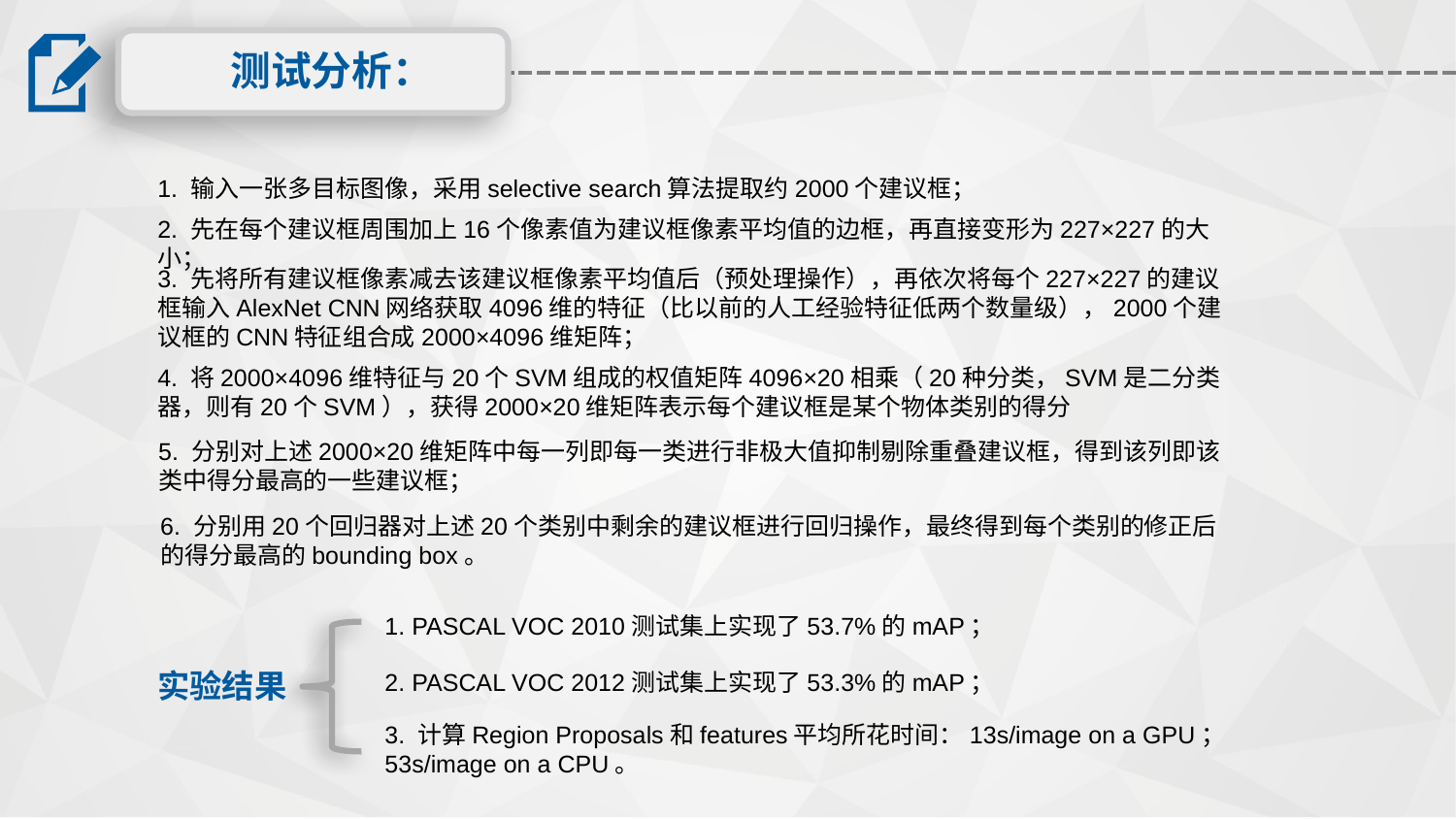

测试分析：
1. 输入一张多目标图像，采用selective search算法提取约2000个建议框；
2. 先在每个建议框周围加上16个像素值为建议框像素平均值的边框，再直接变形为227×227的大小；
3. 先将所有建议框像素减去该建议框像素平均值后（预处理操作），再依次将每个227×227的建议框输入AlexNet CNN网络获取4096维的特征（比以前的人工经验特征低两个数量级），2000个建议框的CNN特征组合成2000×4096维矩阵；
4. 将2000×4096维特征与20个SVM组成的权值矩阵4096×20相乘（20种分类，SVM是二分类器，则有20个SVM），获得2000×20维矩阵表示每个建议框是某个物体类别的得分
5. 分别对上述2000×20维矩阵中每一列即每一类进行非极大值抑制剔除重叠建议框，得到该列即该类中得分最高的一些建议框；
6. 分别用20个回归器对上述20个类别中剩余的建议框进行回归操作，最终得到每个类别的修正后的得分最高的bounding box。
1. PASCAL VOC 2010测试集上实现了53.7%的mAP；

实验结果
2. PASCAL VOC 2012测试集上实现了53.3%的mAP；
3. 计算Region Proposals和features平均所花时间：13s/image on a GPU；53s/image on a CPU。